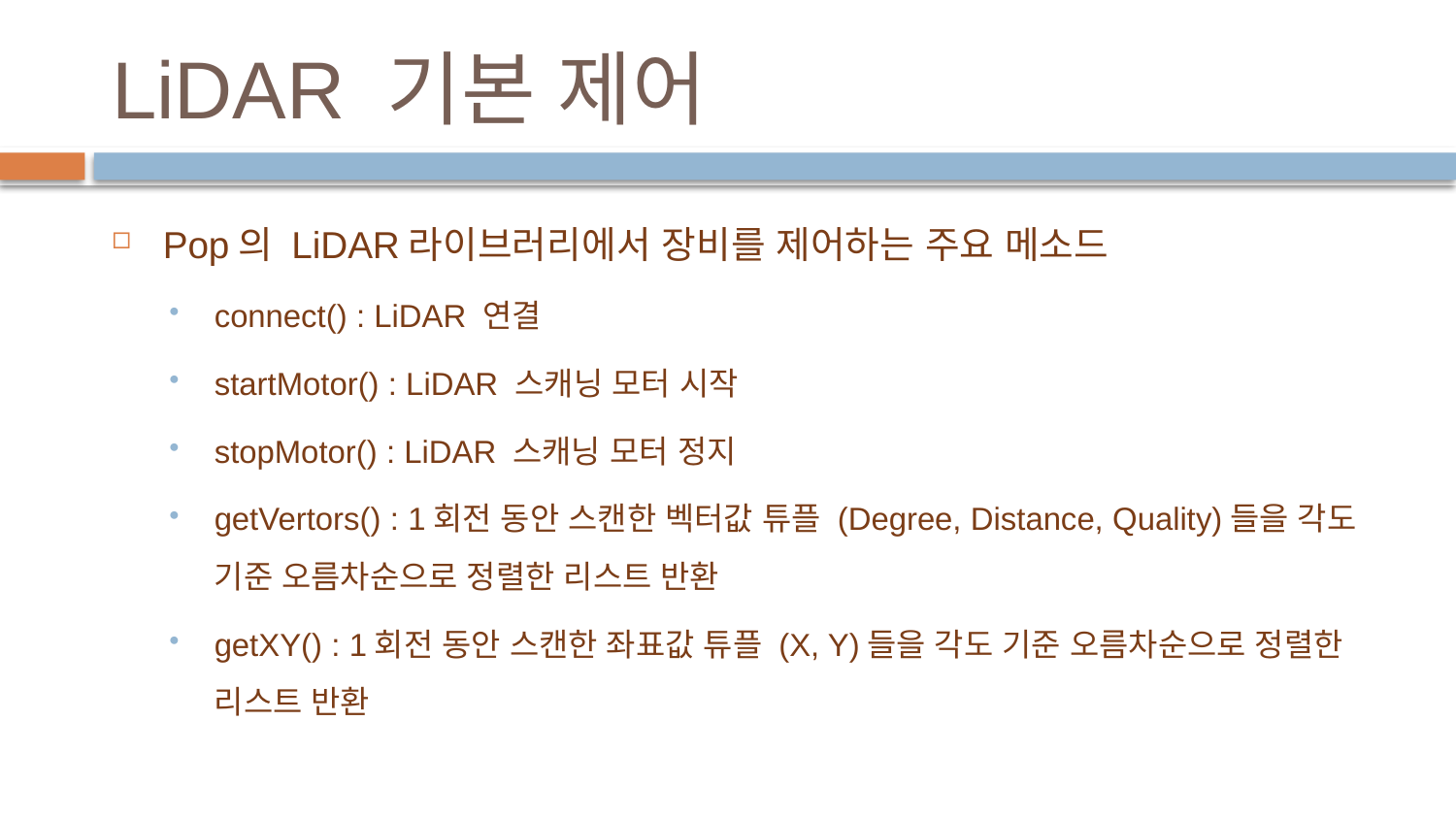

# LiDAR 기본 제어
Pop의 LiDAR라이브러리에서 장비를 제어하는 주요 메소드
connect() : LiDAR 연결
startMotor() : LiDAR 스캐닝 모터 시작
stopMotor() : LiDAR 스캐닝 모터 정지
getVertors() : 1회전 동안 스캔한 벡터값 튜플 (Degree, Distance, Quality)들을 각도 기준 오름차순으로 정렬한 리스트 반환
getXY() : 1회전 동안 스캔한 좌표값 튜플 (X, Y)들을 각도 기준 오름차순으로 정렬한 리스트 반환